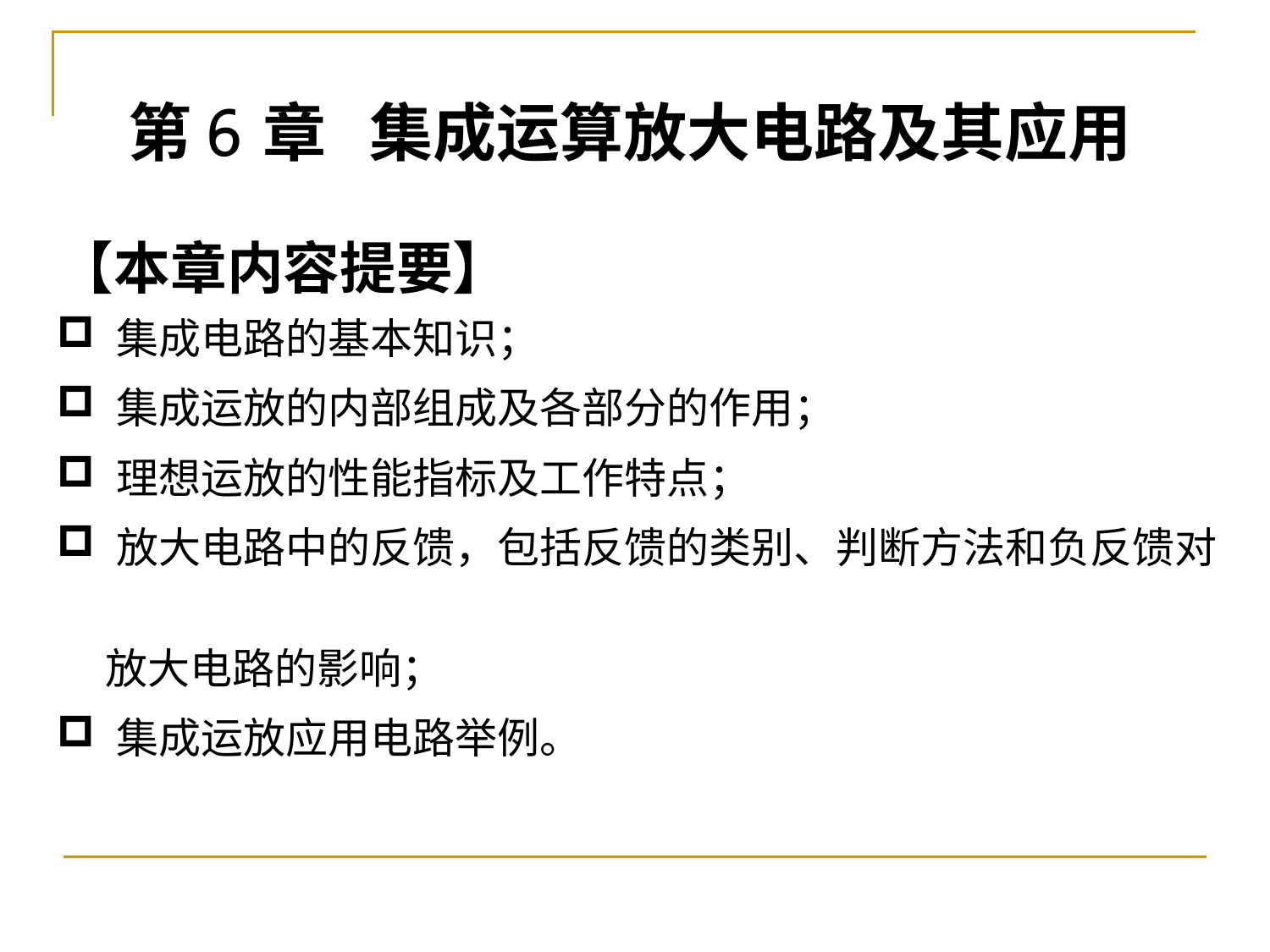

第6章   集成运算放大电路及其应用
【本章内容提要】
 集成电路的基本知识；
 集成运放的内部组成及各部分的作用；
 理想运放的性能指标及工作特点；
 放大电路中的反馈，包括反馈的类别、判断方法和负反馈对
    放大电路的影响；
 集成运放应用电路举例。